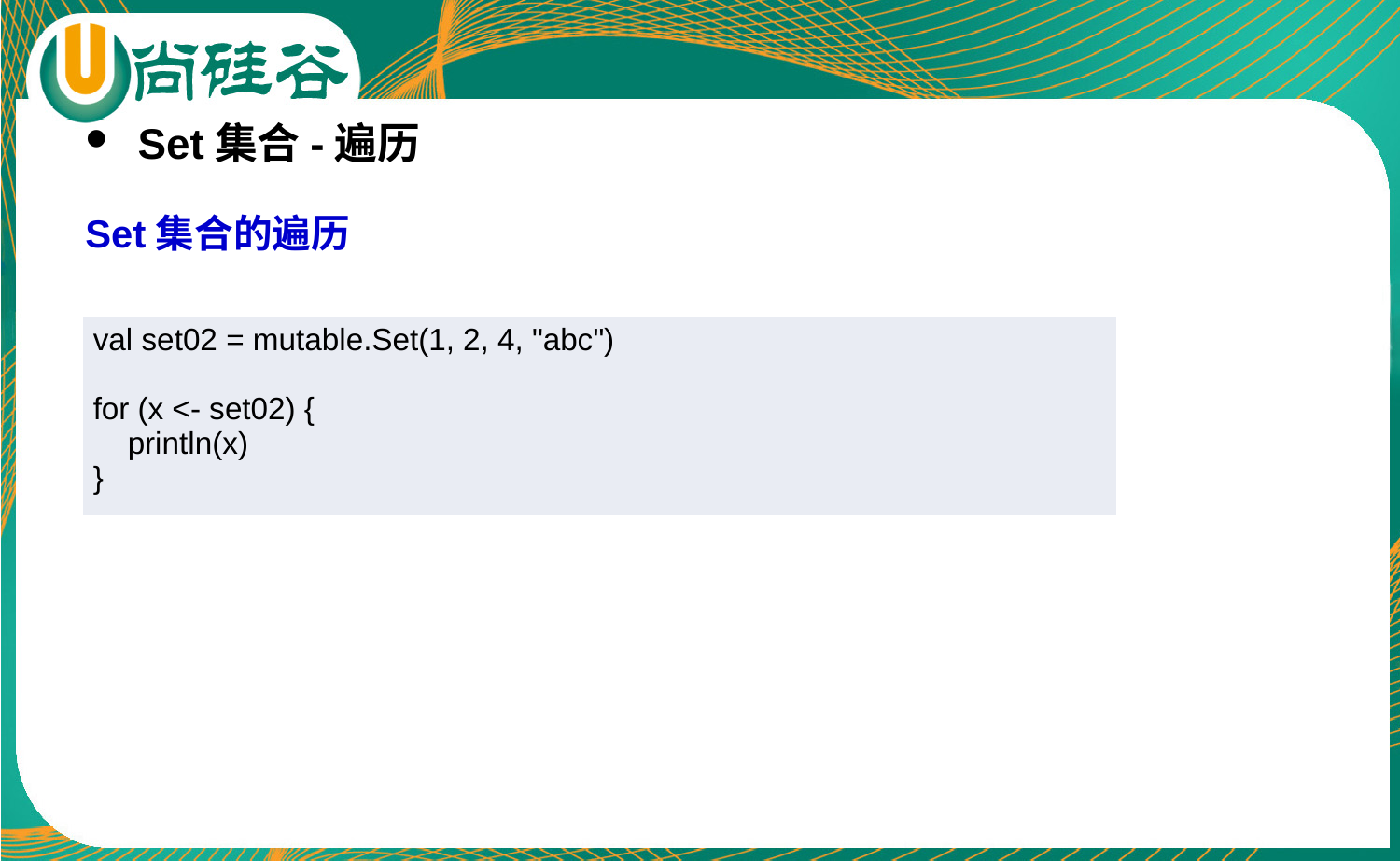

Set集合-遍历

Set集合的遍历

| val set02 = mutable.Set(1, 2, 4, "abc") for (x <- set02) { println(x) } |
| --- |